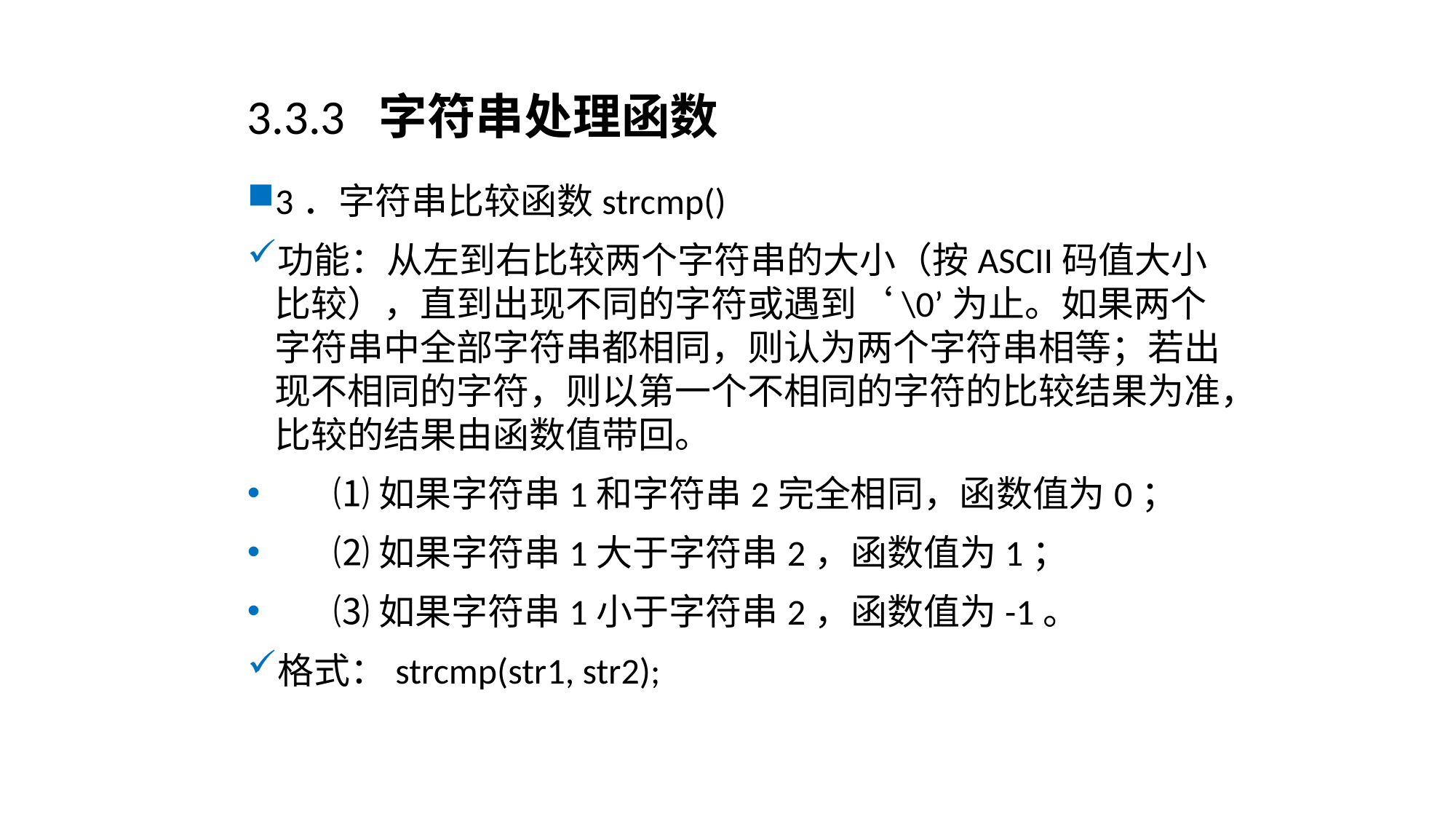

# 3.3.3  字符串处理函数
3．字符串比较函数strcmp()
功能：从左到右比较两个字符串的大小（按ASCII码值大小比较），直到出现不同的字符或遇到‘\0’为止。如果两个字符串中全部字符串都相同，则认为两个字符串相等；若出现不相同的字符，则以第一个不相同的字符的比较结果为准，比较的结果由函数值带回。
         ⑴如果字符串1和字符串2完全相同，函数值为0；
         ⑵如果字符串1大于字符串2，函数值为1；
         ⑶如果字符串1小于字符串2，函数值为-1。
格式：strcmp(str1, str2);